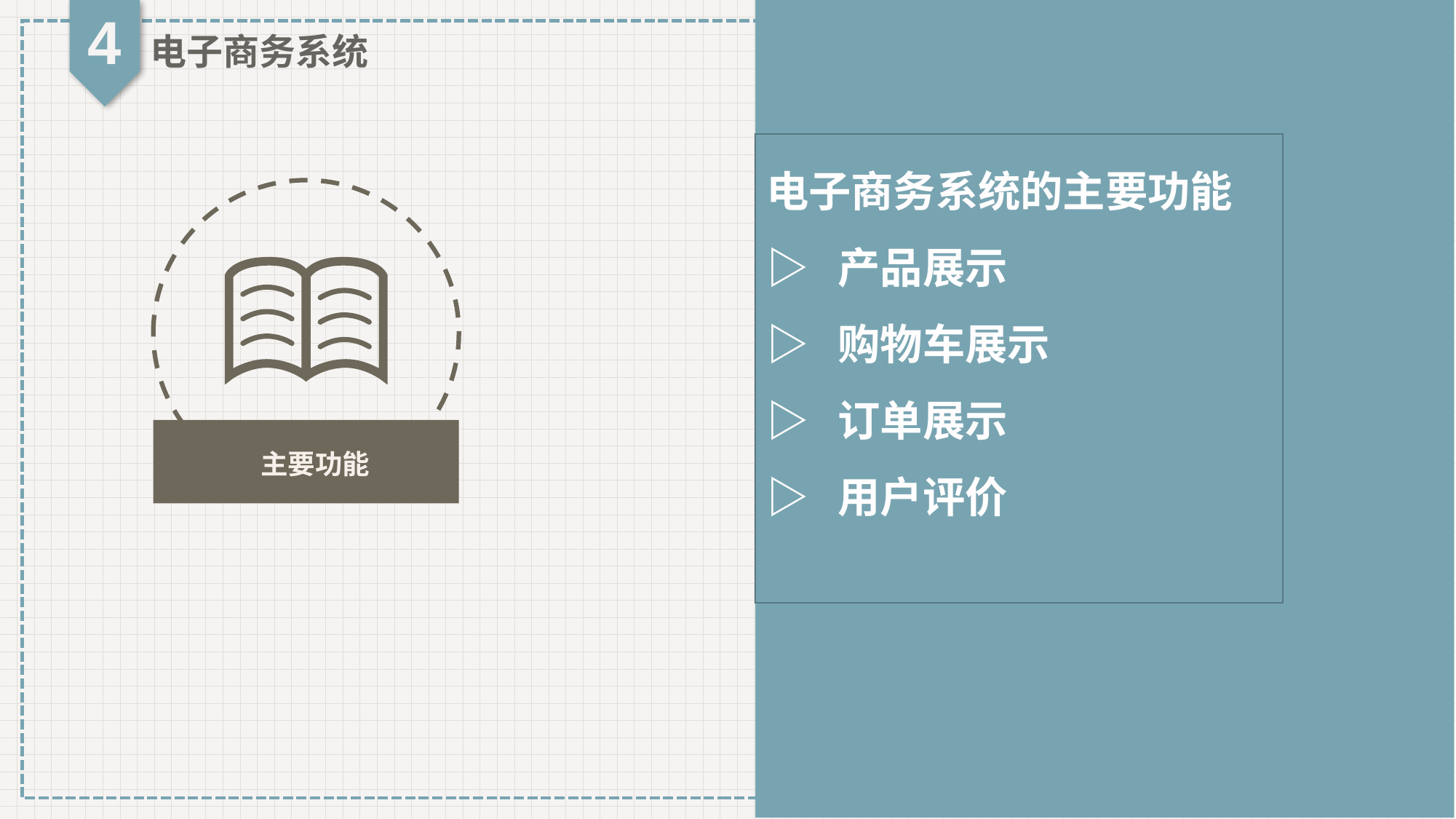

4

电子商务系统
电子商务系统的主要功能
▷  产品展示
▷  购物车展示
▷  订单展示
▷  用户评价

主要功能